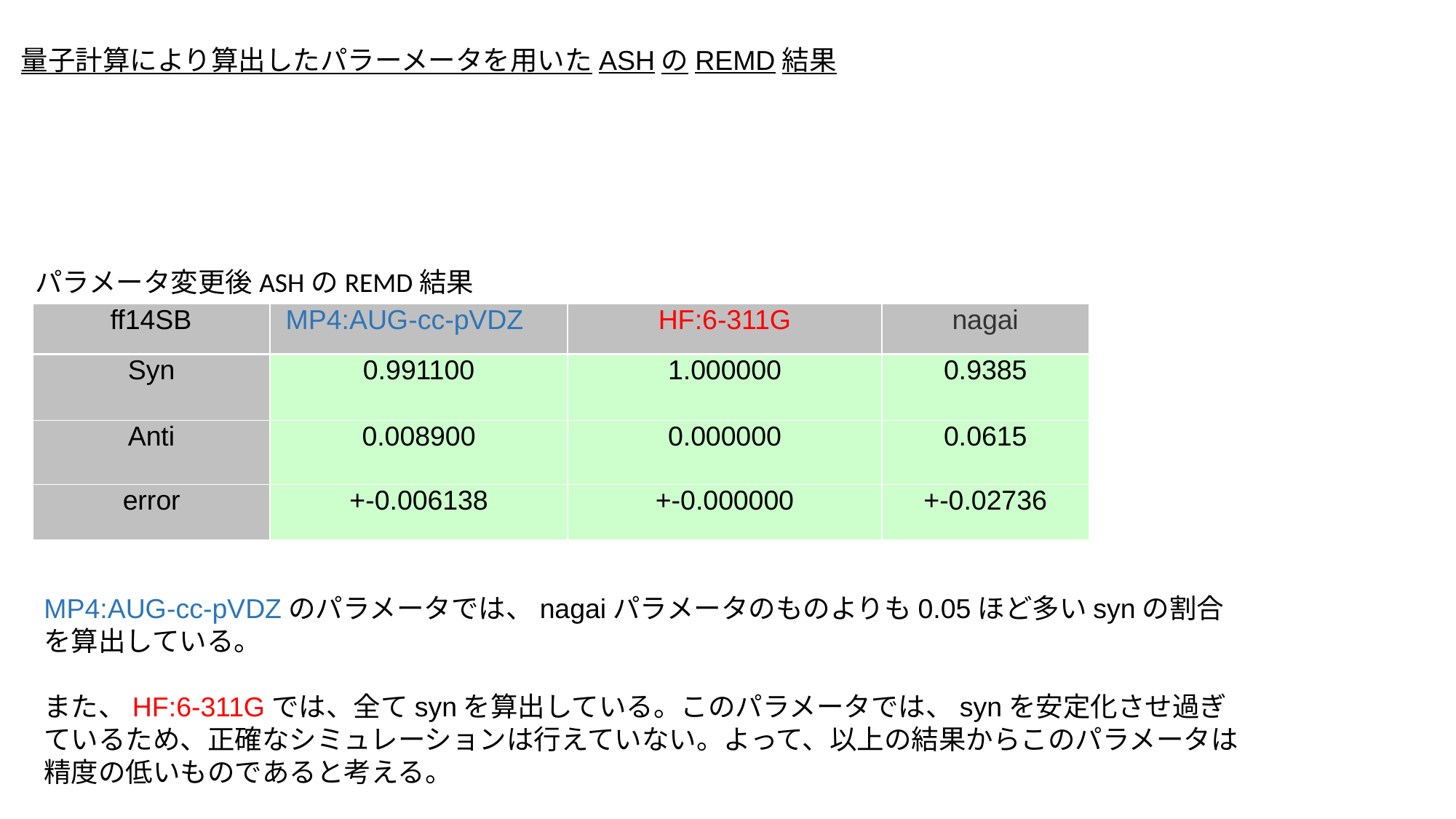

量子計算により算出したパラーメータを用いたASHのREMD結果
パラメータ変更後ASHのREMD結果
| ff14SB | MP4:AUG-cc-pVDZ | HF:6-311G | nagai |
| --- | --- | --- | --- |
| Syn | 0.991100 | 1.000000 | 0.9385 |
| Anti | 0.008900 | 0.000000 | 0.0615 |
| error | +-0.006138 | +-0.000000 | +-0.02736 |
MP4:AUG-cc-pVDZのパラメータでは、nagaiパラメータのものよりも0.05ほど多いsynの割合を算出している。

また、HF:6-311Gでは、全てsynを算出している。このパラメータでは、synを安定化させ過ぎているため、正確なシミュレーションは行えていない。よって、以上の結果からこのパラメータは精度の低いものであると考える。